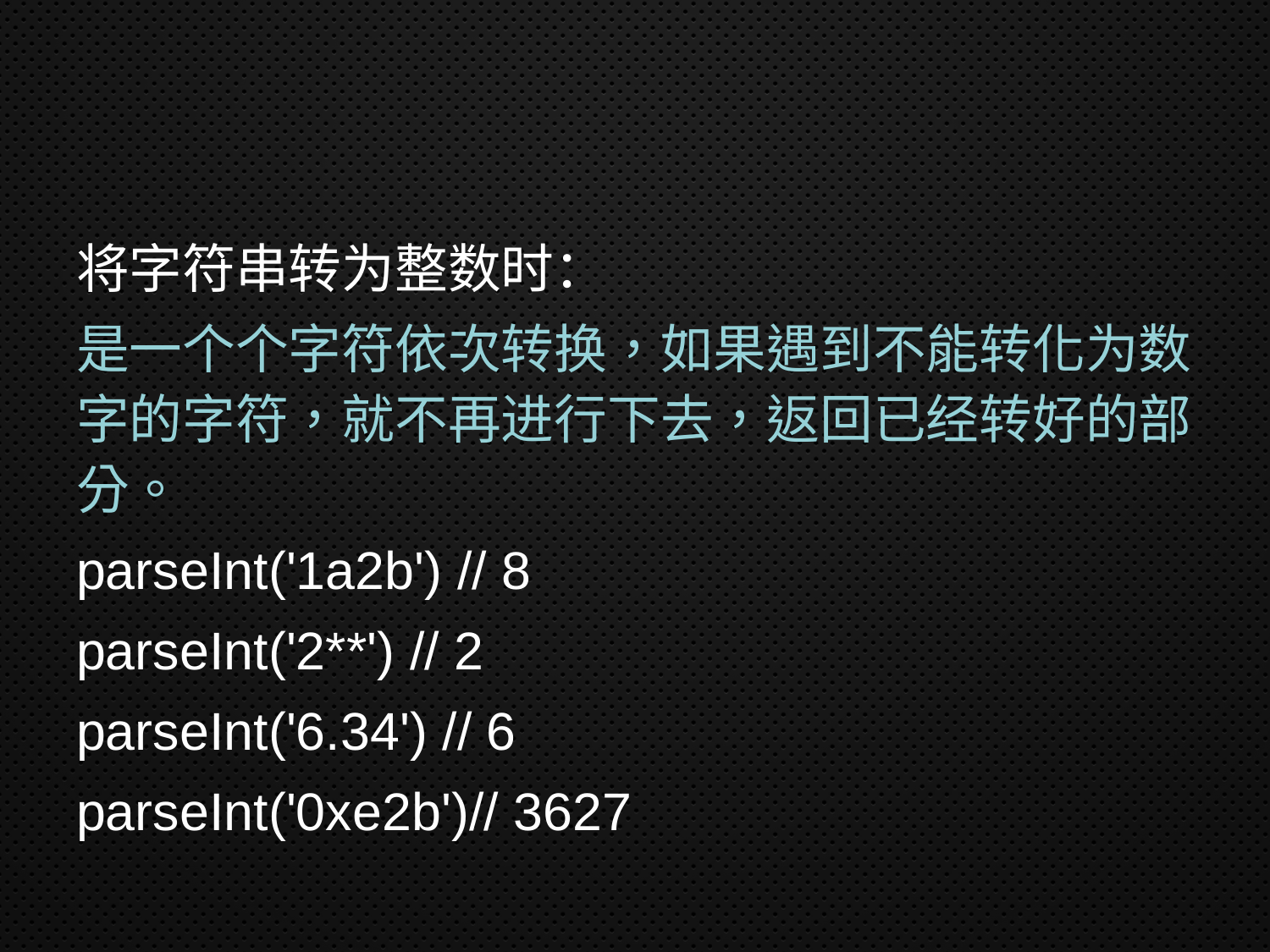

#
将字符串转为整数时：
是一个个字符依次转换，如果遇到不能转化为数字的字符，就不再进行下去，返回已经转好的部分。
parseInt('1a2b') // 8
parseInt('2**') // 2
parseInt('6.34') // 6
parseInt('0xe2b')// 3627